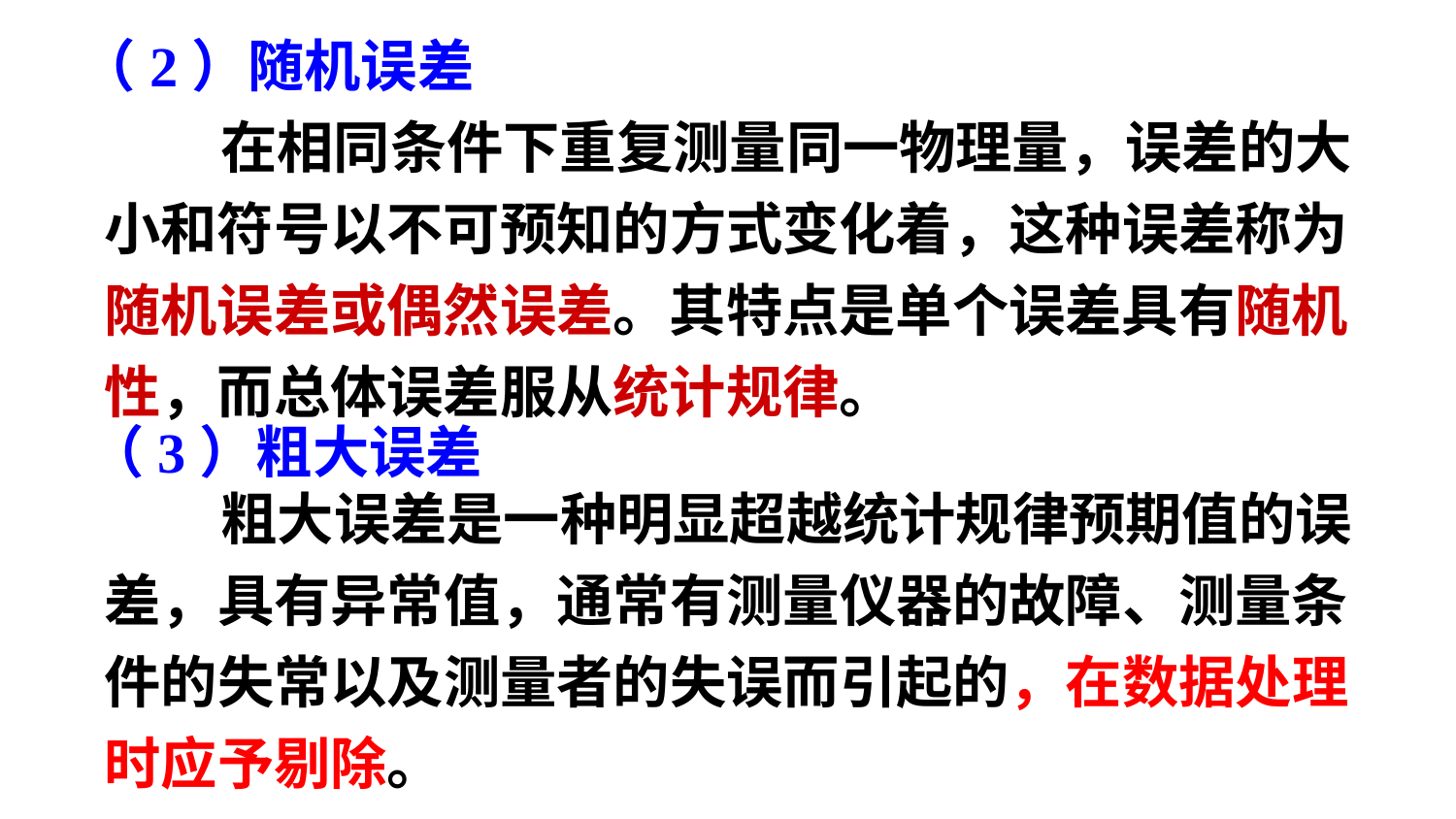

（2）随机误差
        在相同条件下重复测量同一物理量，误差的大小和符号以不可预知的方式变化着，这种误差称为随机误差或偶然误差。其特点是单个误差具有随机性，而总体误差服从统计规律。
（3）粗大误差
        粗大误差是一种明显超越统计规律预期值的误差，具有异常值，通常有测量仪器的故障、测量条件的失常以及测量者的失误而引起的，在数据处理时应予剔除。
11